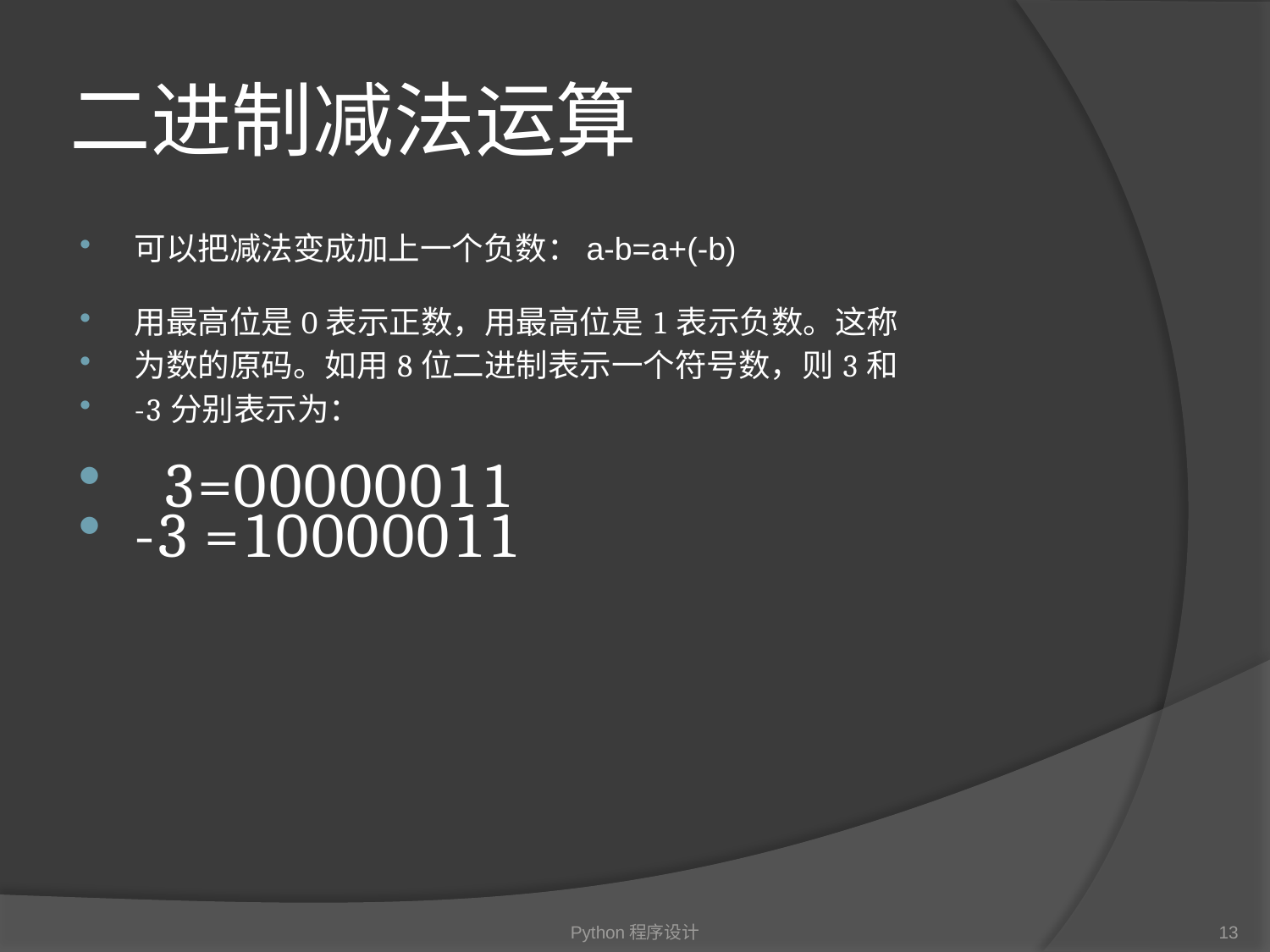

# 二进制减法运算
可以把减法变成加上一个负数：a-b=a+(-b)

用最高位是0表示正数，用最高位是1表示负数。这称
为数的原码。如用8位二进制表示一个符号数，则3和
-3分别表示为：

  3=00000011
-3 =10000011

Python程序设计
13